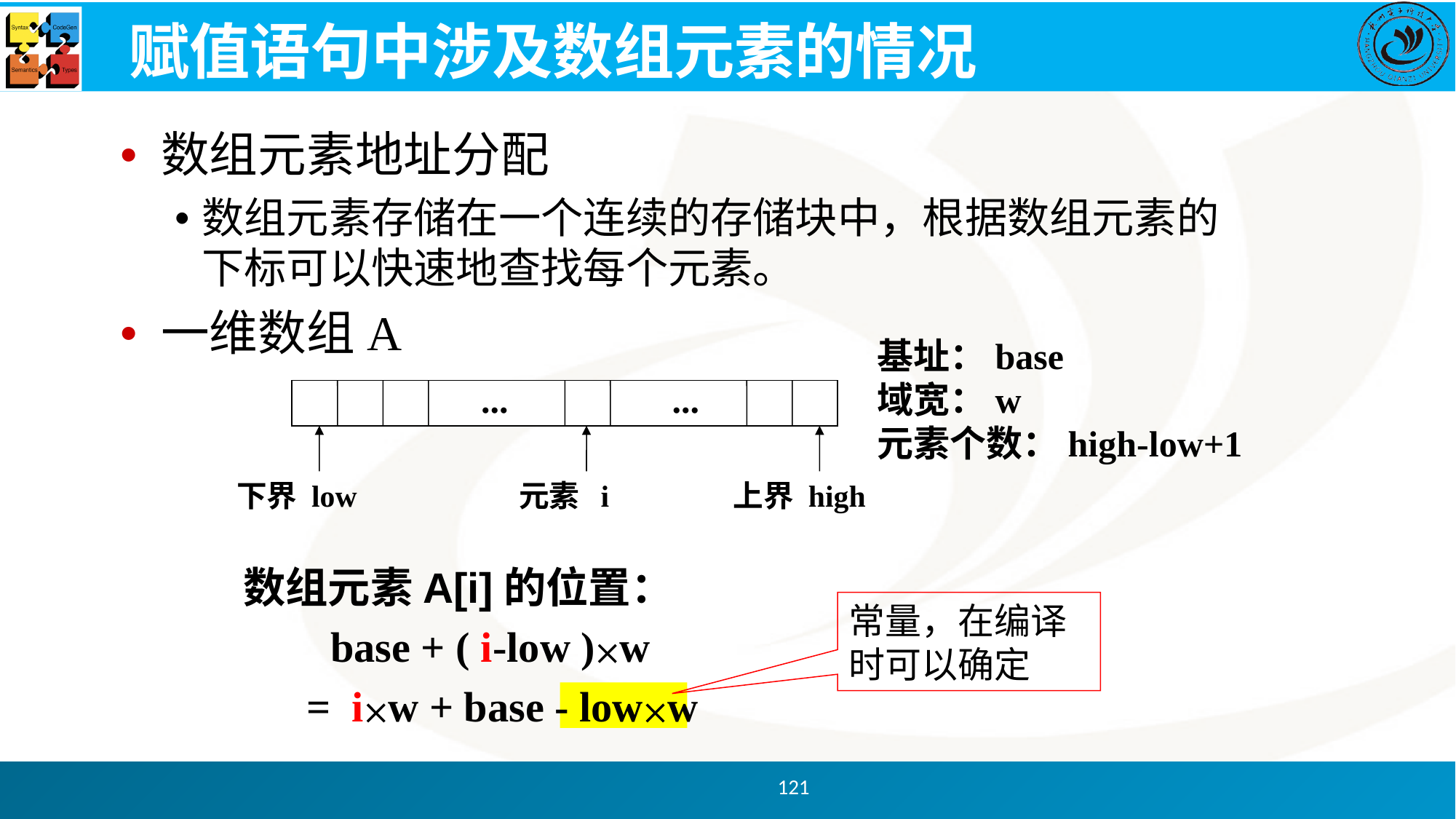

# 赋值语句中涉及数组元素的情况
数组元素地址分配
数组元素存储在一个连续的存储块中，根据数组元素的下标可以快速地查找每个元素。
一维数组A
基址：base
域宽：w
元素个数：high-low+1
...
...

下界 low

元素  i

上界 high
数组元素A[i]的位置：
  base + ( i-low )×w
=  i×w + base - low×w
常量，在编译时可以确定

121